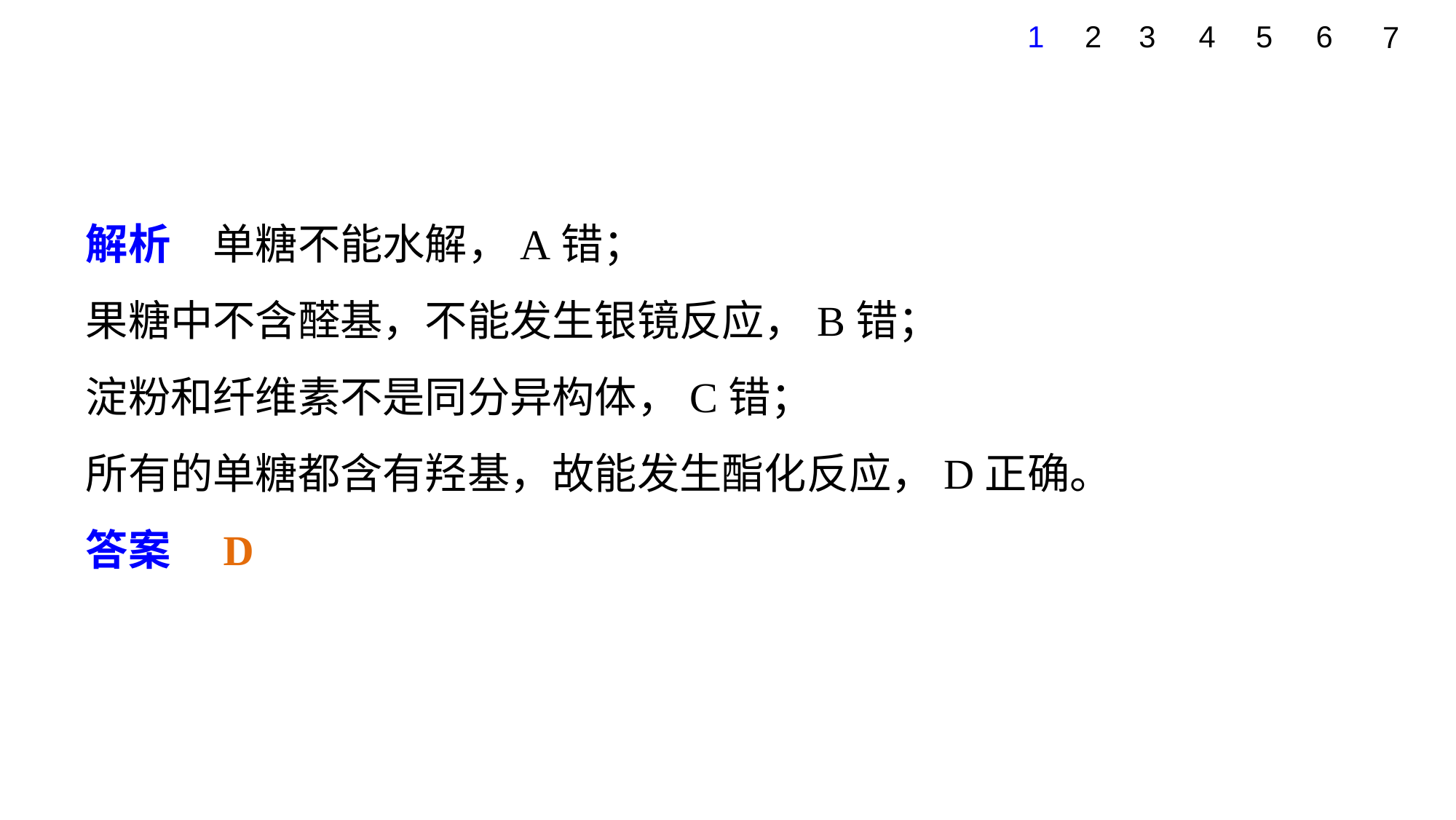

1
2
3
4
5
6
7
解析　单糖不能水解，A错；
果糖中不含醛基，不能发生银镜反应，B错；
淀粉和纤维素不是同分异构体，C错；
所有的单糖都含有羟基，故能发生酯化反应，D正确。
答案　D